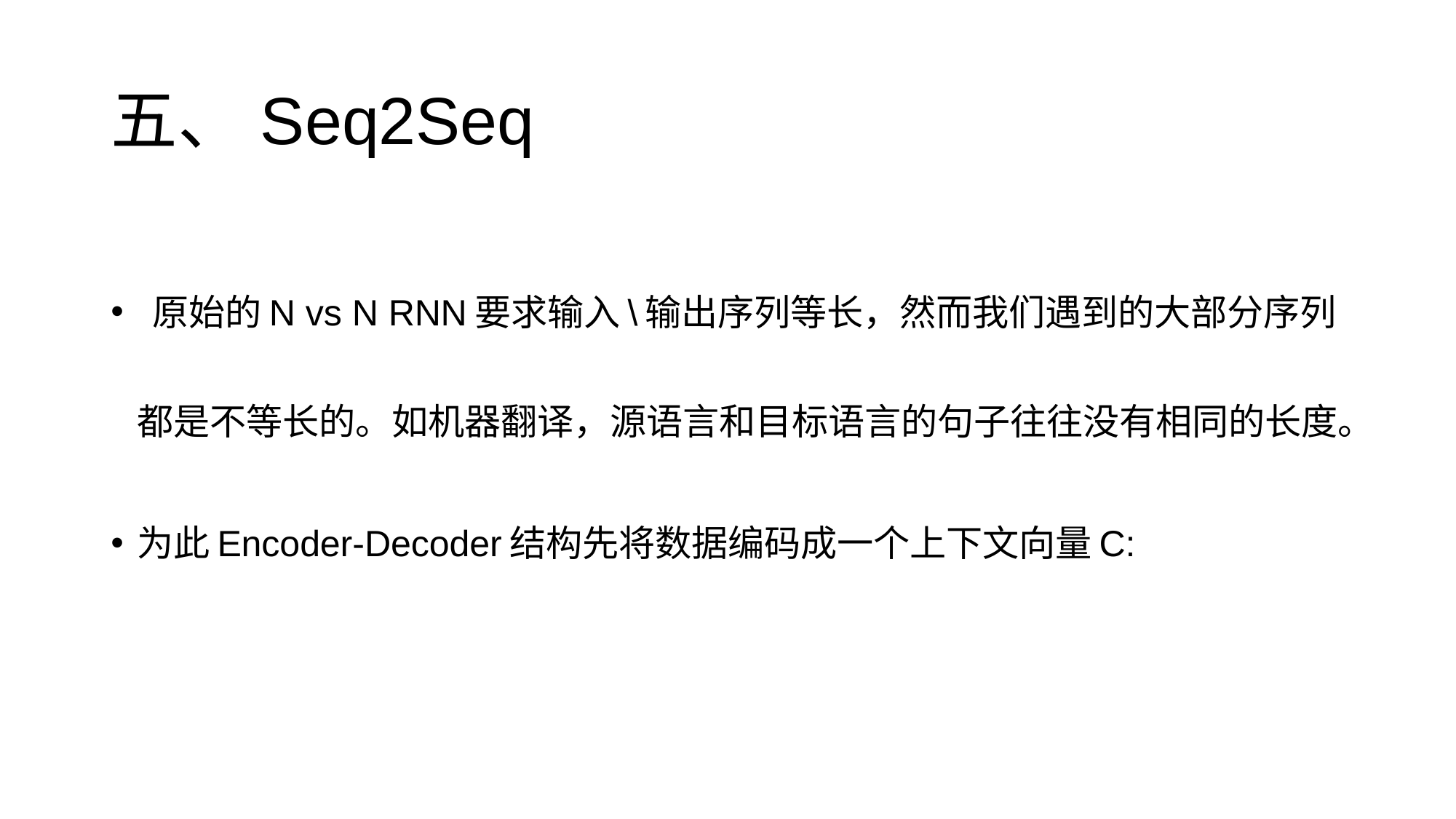

# 五、Seq2Seq
 原始的N vs N RNN要求输入\输出序列等长，然而我们遇到的大部分序列都是不等长的。如机器翻译，源语言和目标语言的句子往往没有相同的长度。
为此Encoder-Decoder结构先将数据编码成一个上下文向量C: